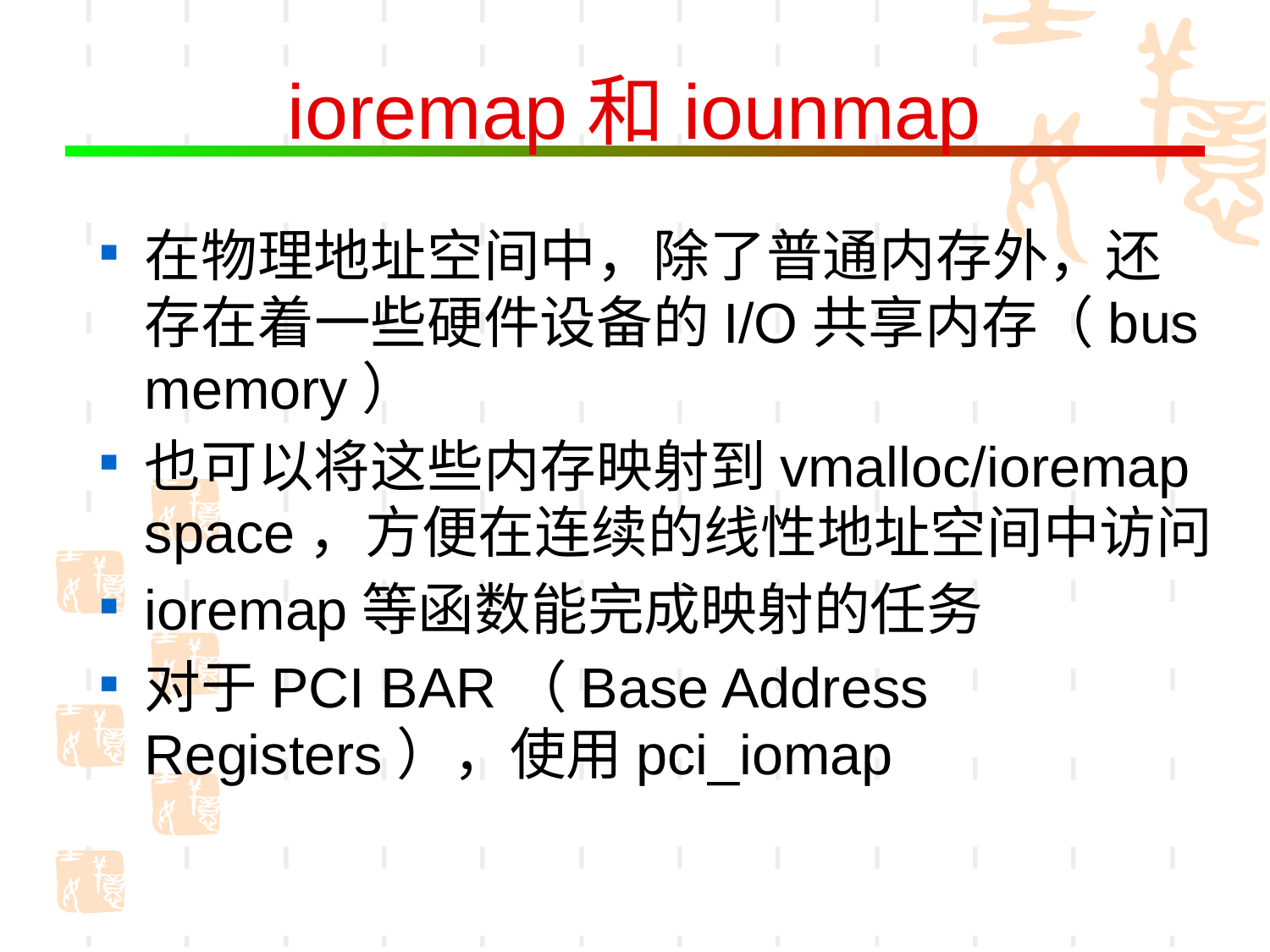

# ioremap和iounmap
在物理地址空间中，除了普通内存外，还存在着一些硬件设备的I/O共享内存（bus memory）
也可以将这些内存映射到vmalloc/ioremap space，方便在连续的线性地址空间中访问
ioremap等函数能完成映射的任务
对于PCI BAR（Base Address Registers），使用pci_iomap